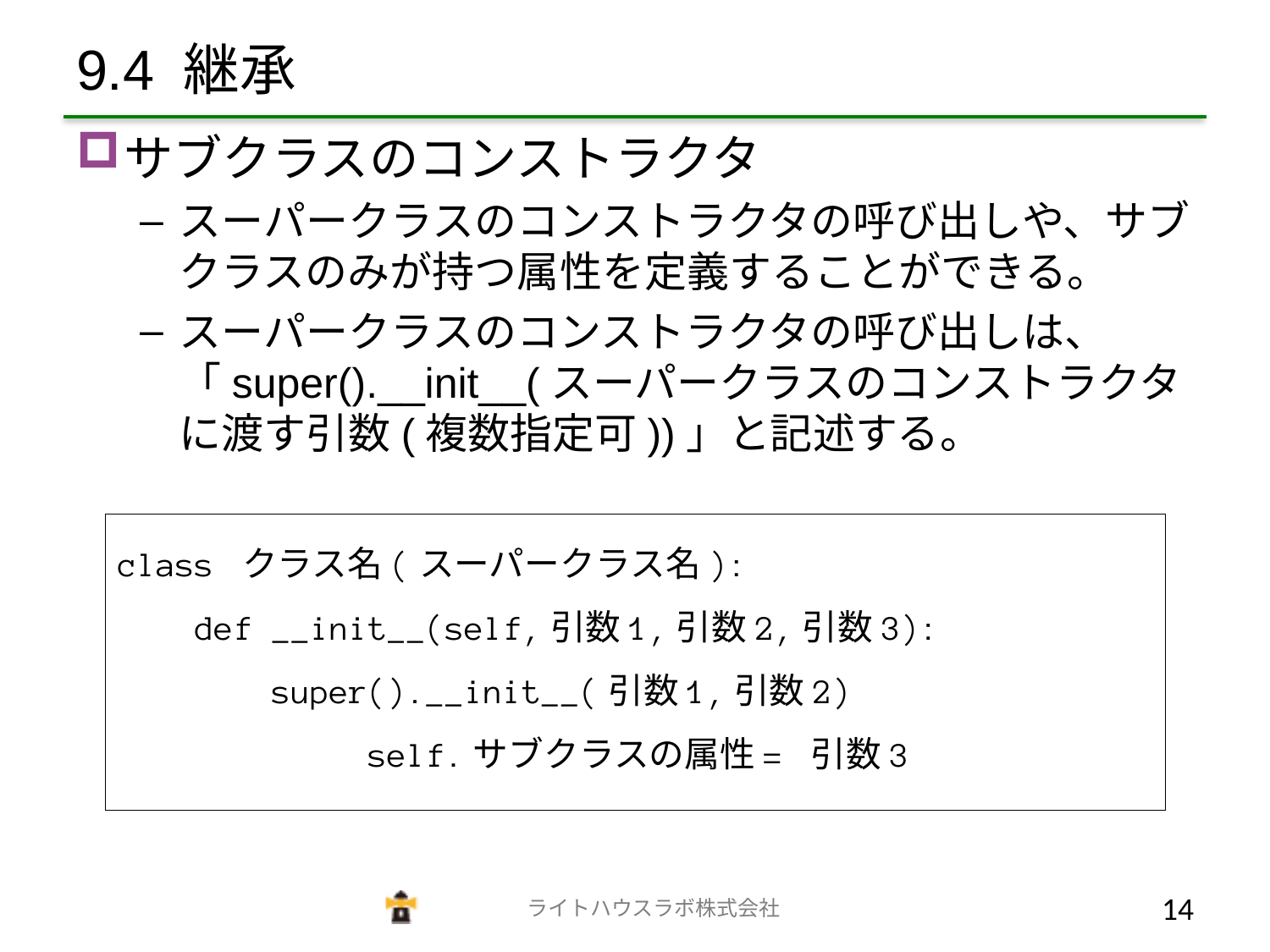

# 9.4 継承
サブクラスのコンストラクタ
スーパークラスのコンストラクタの呼び出しや、サブクラスのみが持つ属性を定義することができる。
スーパークラスのコンストラクタの呼び出しは、「super().__init__(スーパークラスのコンストラクタに渡す引数(複数指定可))」と記述する。

class クラス名(スーパークラス名):
    def __init__(self,引数1,引数2,引数3):
        super().__init__(引数1,引数2)
             self.サブクラスの属性= 引数3
　　　　　　　　　　　　　ライトハウスラボ株式会社
14